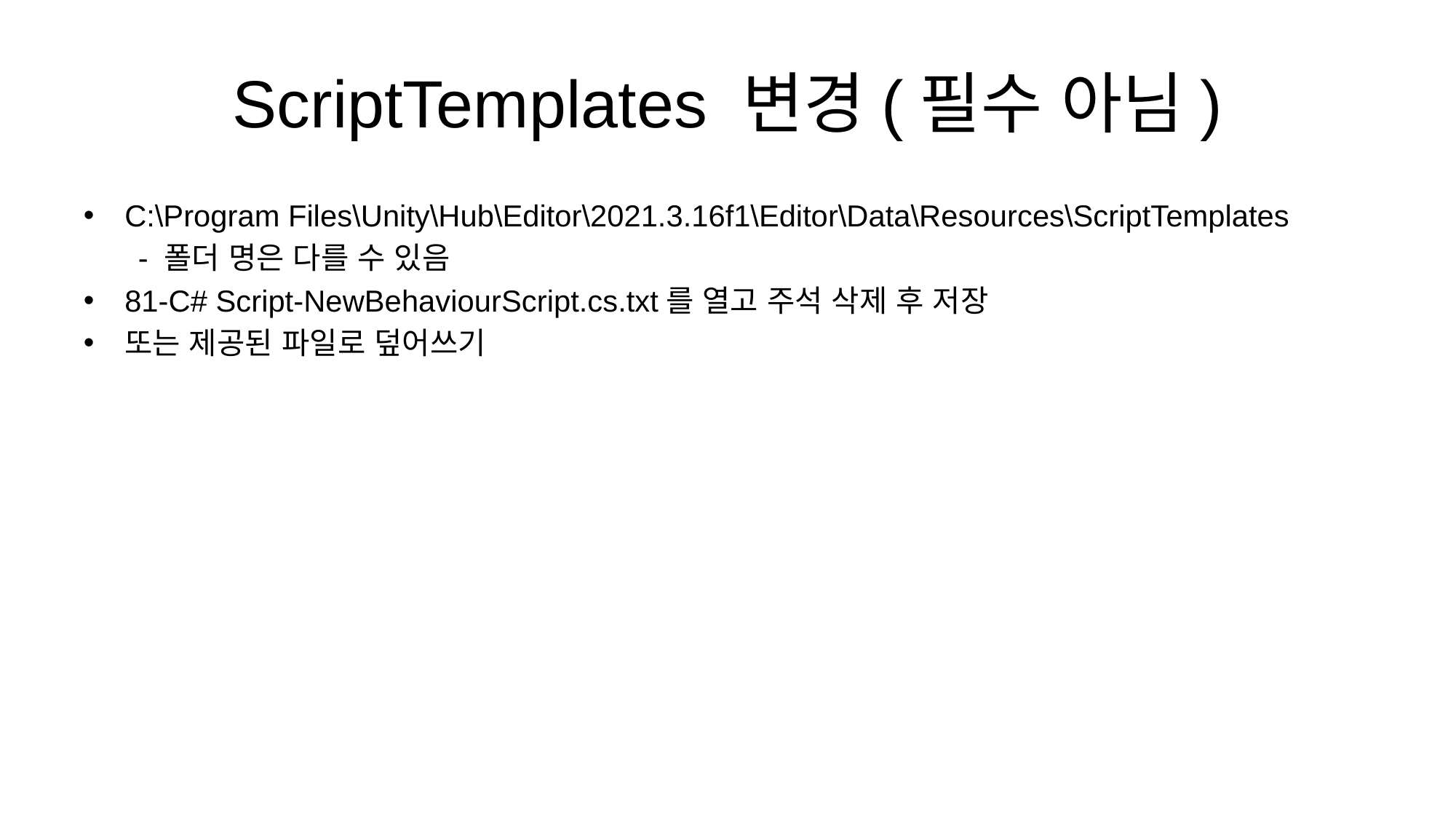

# ScriptTemplates 변경(필수 아님)
C:\Program Files\Unity\Hub\Editor\2021.3.16f1\Editor\Data\Resources\ScriptTemplates
- 폴더 명은 다를 수 있음
81-C# Script-NewBehaviourScript.cs.txt를 열고 주석 삭제 후 저장
또는 제공된 파일로 덮어쓰기